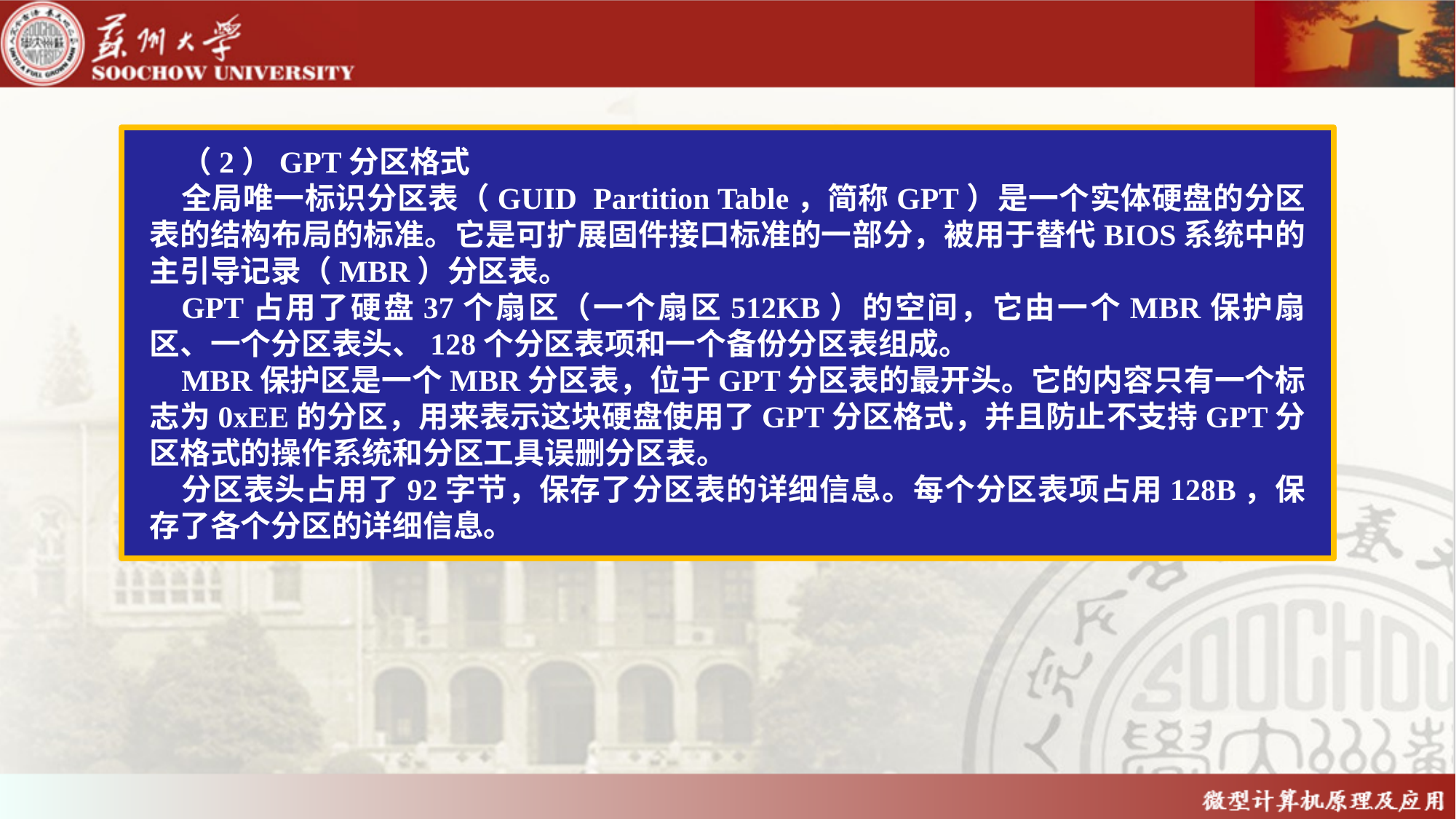

（2）GPT分区格式
全局唯一标识分区表（GUID  Partition Table，简称GPT）是一个实体硬盘的分区表的结构布局的标准。它是可扩展固件接口标准的一部分，被用于替代BIOS系统中的主引导记录（MBR）分区表。
GPT占用了硬盘37个扇区（一个扇区512KB）的空间，它由一个MBR保护扇区、一个分区表头、128个分区表项和一个备份分区表组成。
MBR保护区是一个MBR分区表，位于GPT分区表的最开头。它的内容只有一个标志为0xEE的分区，用来表示这块硬盘使用了GPT分区格式，并且防止不支持GPT分区格式的操作系统和分区工具误删分区表。
分区表头占用了92字节，保存了分区表的详细信息。每个分区表项占用128B，保存了各个分区的详细信息。